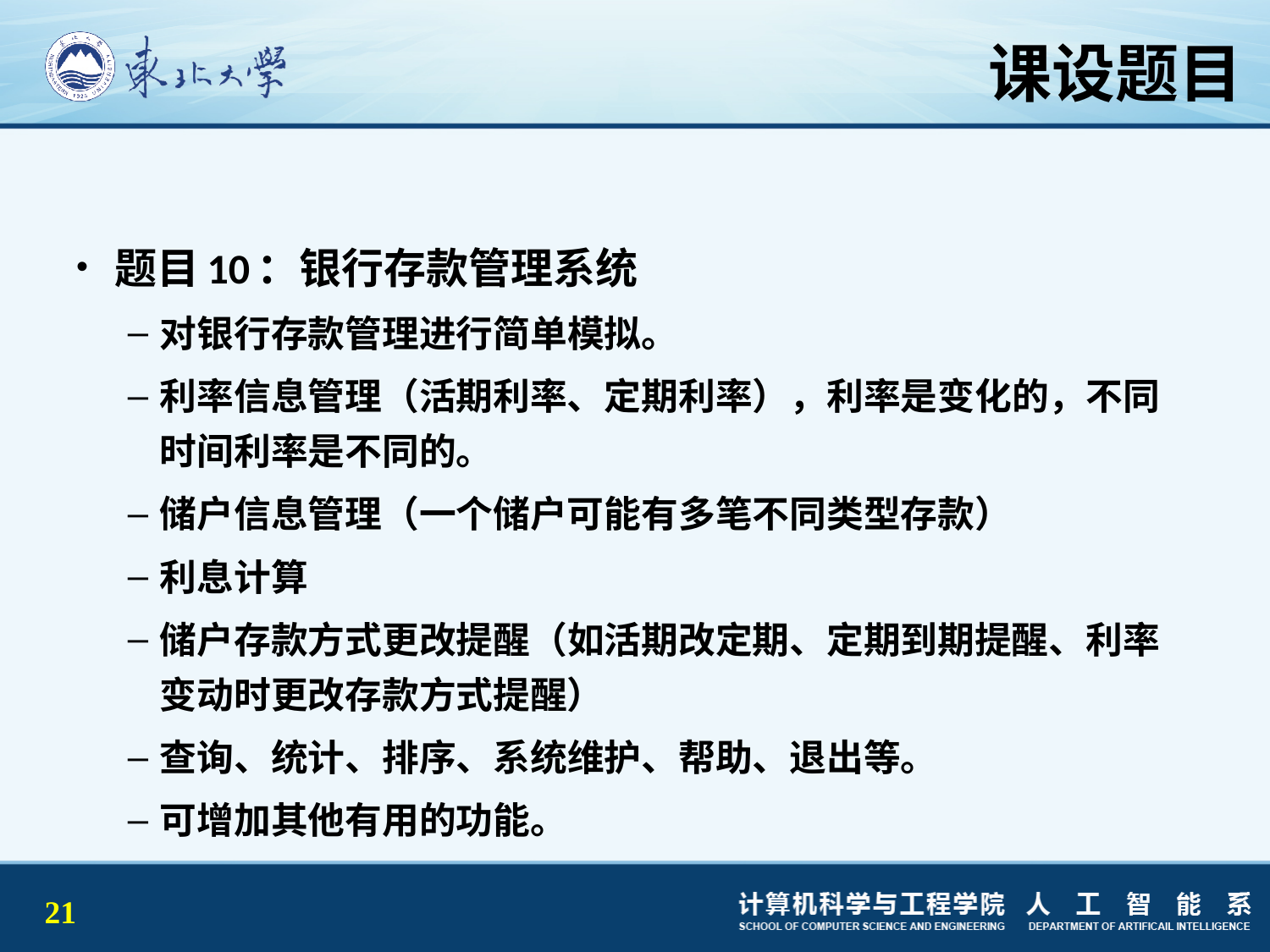

# 课设题目
题目10：银行存款管理系统
对银行存款管理进行简单模拟。
利率信息管理（活期利率、定期利率），利率是变化的，不同时间利率是不同的。
储户信息管理（一个储户可能有多笔不同类型存款）
利息计算
储户存款方式更改提醒（如活期改定期、定期到期提醒、利率变动时更改存款方式提醒）
查询、统计、排序、系统维护、帮助、退出等。
可增加其他有用的功能。